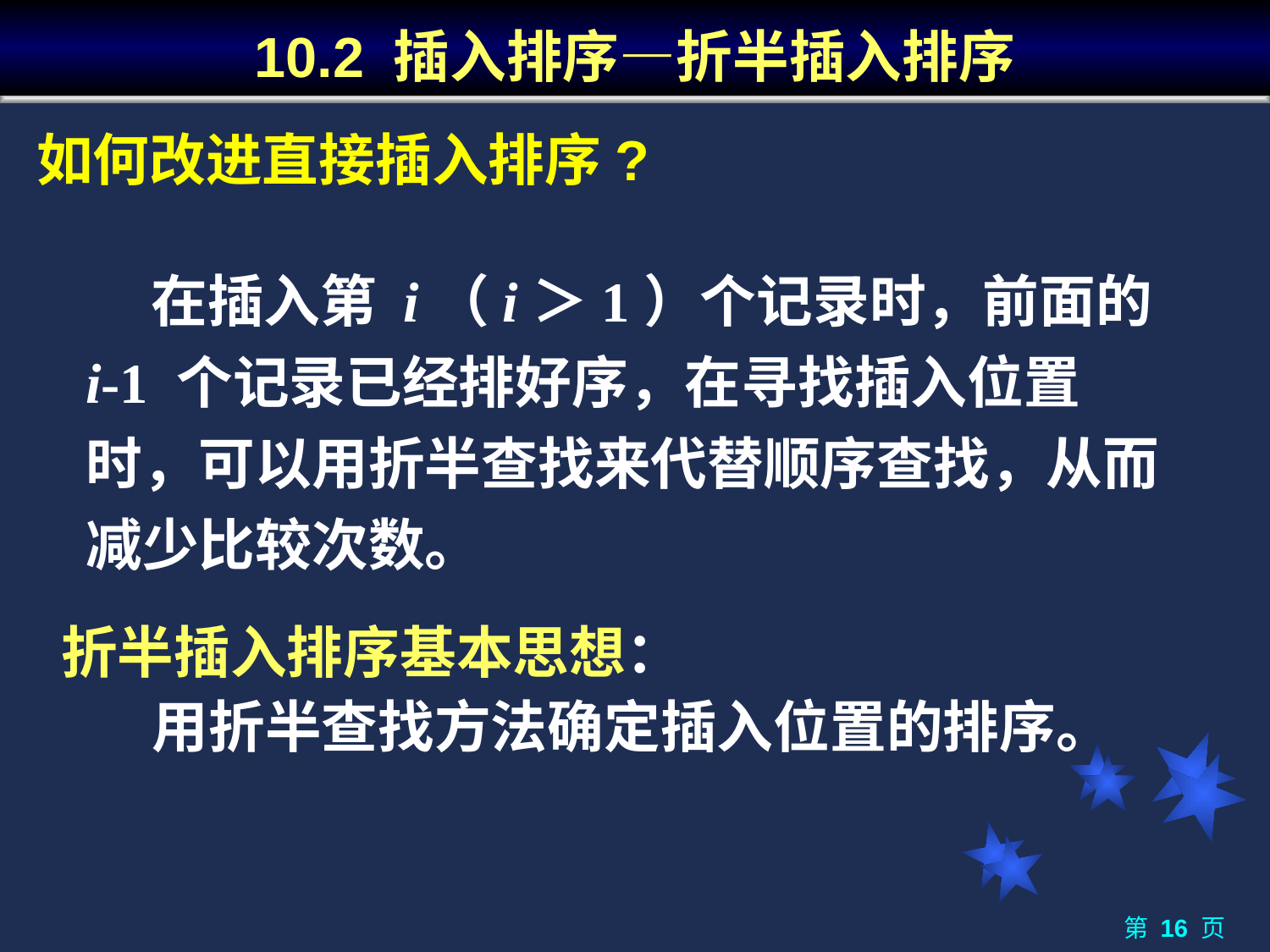

# 10.2 插入排序—折半插入排序
如何改进直接插入排序?
    在插入第 i（i＞1）个记录时，前面的 i-1 个记录已经排好序，在寻找插入位置时，可以用折半查找来代替顺序查找，从而减少比较次数。
折半插入排序基本思想：
      用折半查找方法确定插入位置的排序。
第 16 页